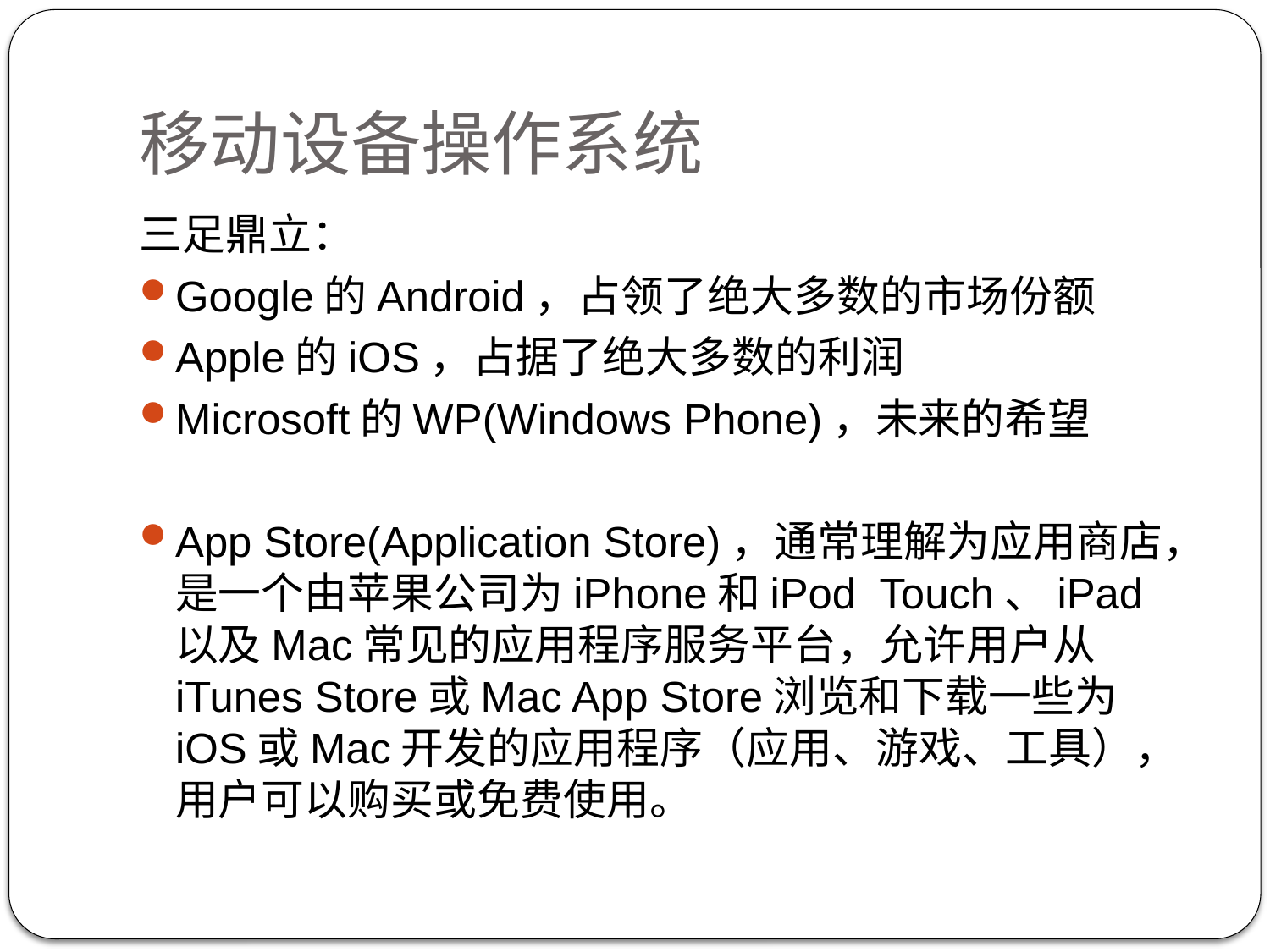

# 移动设备操作系统
三足鼎立：
Google的Android，占领了绝大多数的市场份额
Apple的iOS，占据了绝大多数的利润
Microsoft的WP(Windows Phone)，未来的希望

App Store(Application Store)，通常理解为应用商店，是一个由苹果公司为iPhone和iPod  Touch、iPad以及Mac常见的应用程序服务平台，允许用户从iTunes Store或Mac App Store浏览和下载一些为iOS或Mac开发的应用程序（应用、游戏、工具），用户可以购买或免费使用。